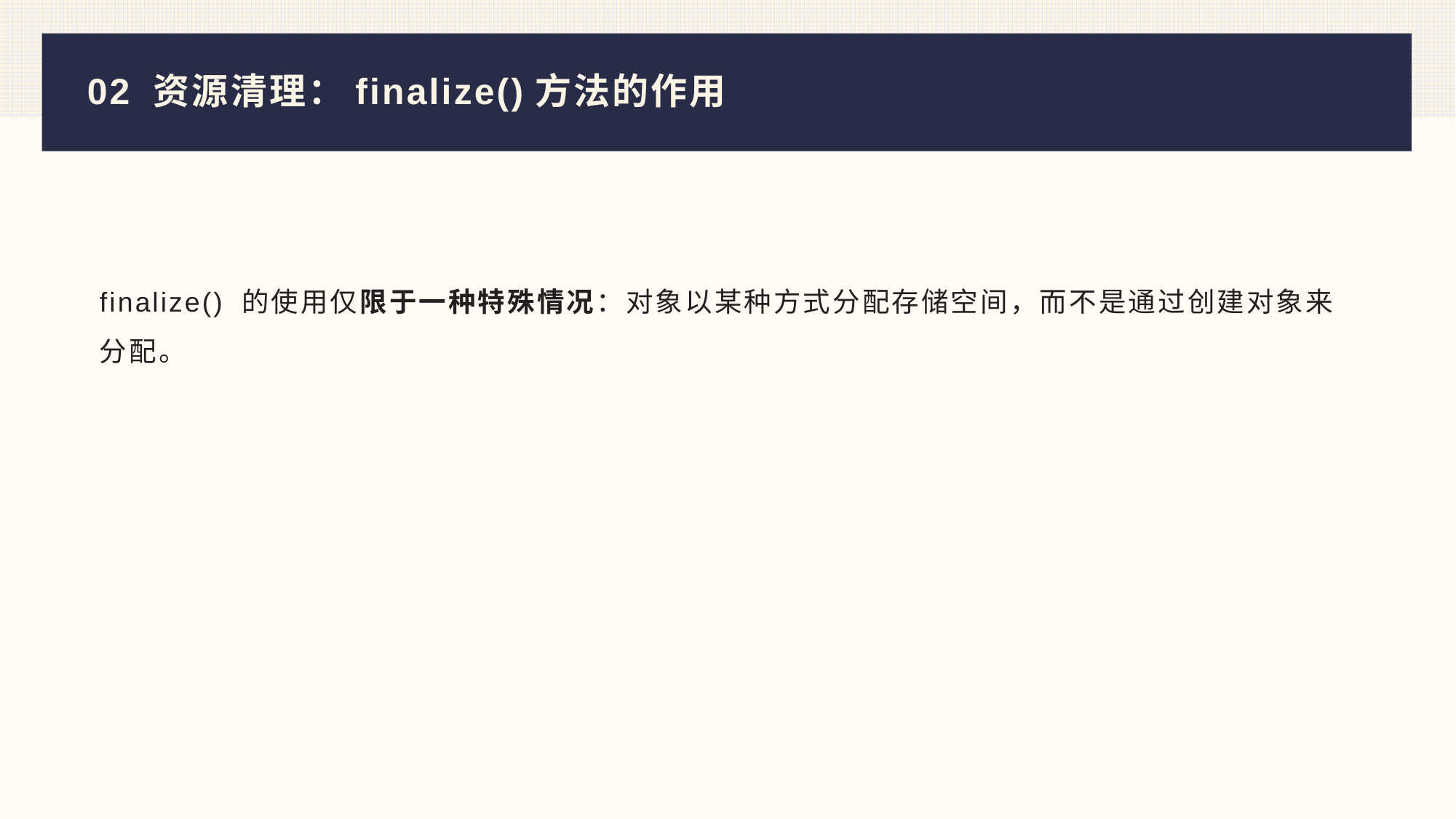

# 02 资源清理：finalize()方法的作用
finalize() 的使用仅限于一种特殊情况：对象以某种方式分配存储空间，而不是通过创建对象来分配。